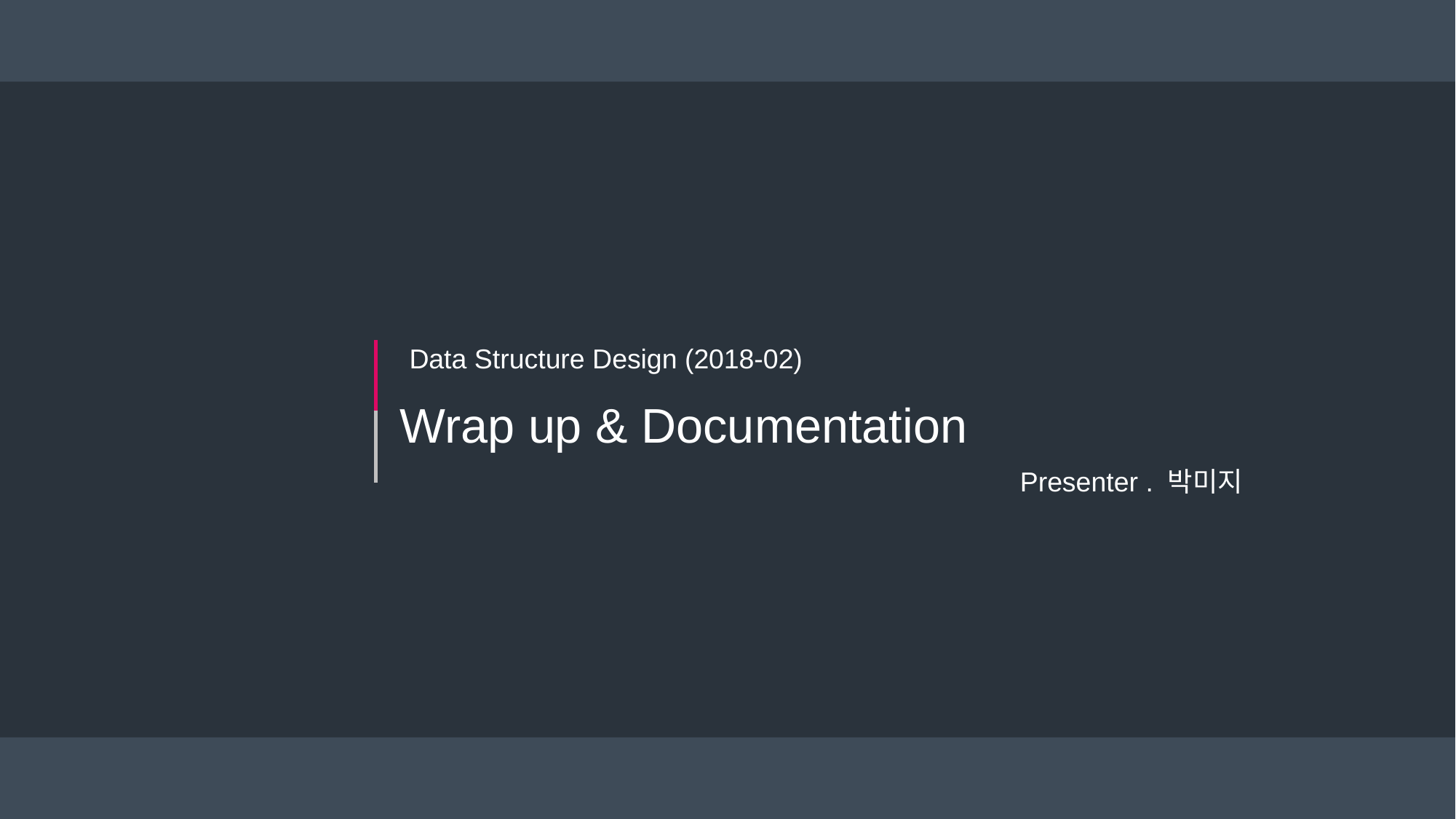

Data Structure Design (2018-02)
Wrap up & Documentation
Presenter . 박미지